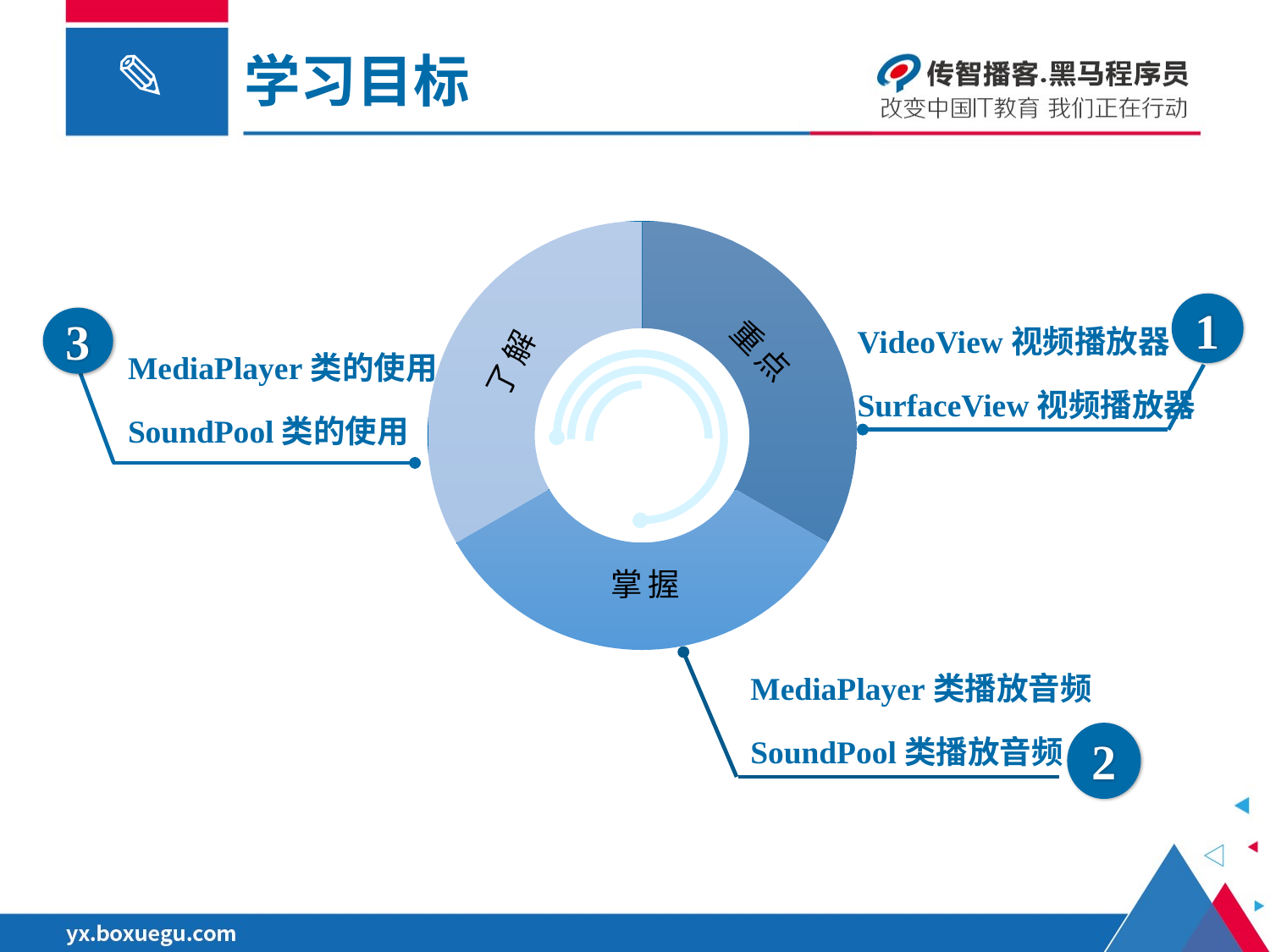

学习目标

### Chart

| Category | 销售额 |
|---|---|
| 掌握知识 | 3.333333333 |
| 理解知识 | 3.333333333 |
| 了解知识 | 3.333333333 |
了解
重点
掌握
1

VideoView视频播放器
SurfaceView视频播放器
MediaPlayer类的使用
SoundPool类的使用

3

2
MediaPlayer类播放音频
SoundPool类播放音频